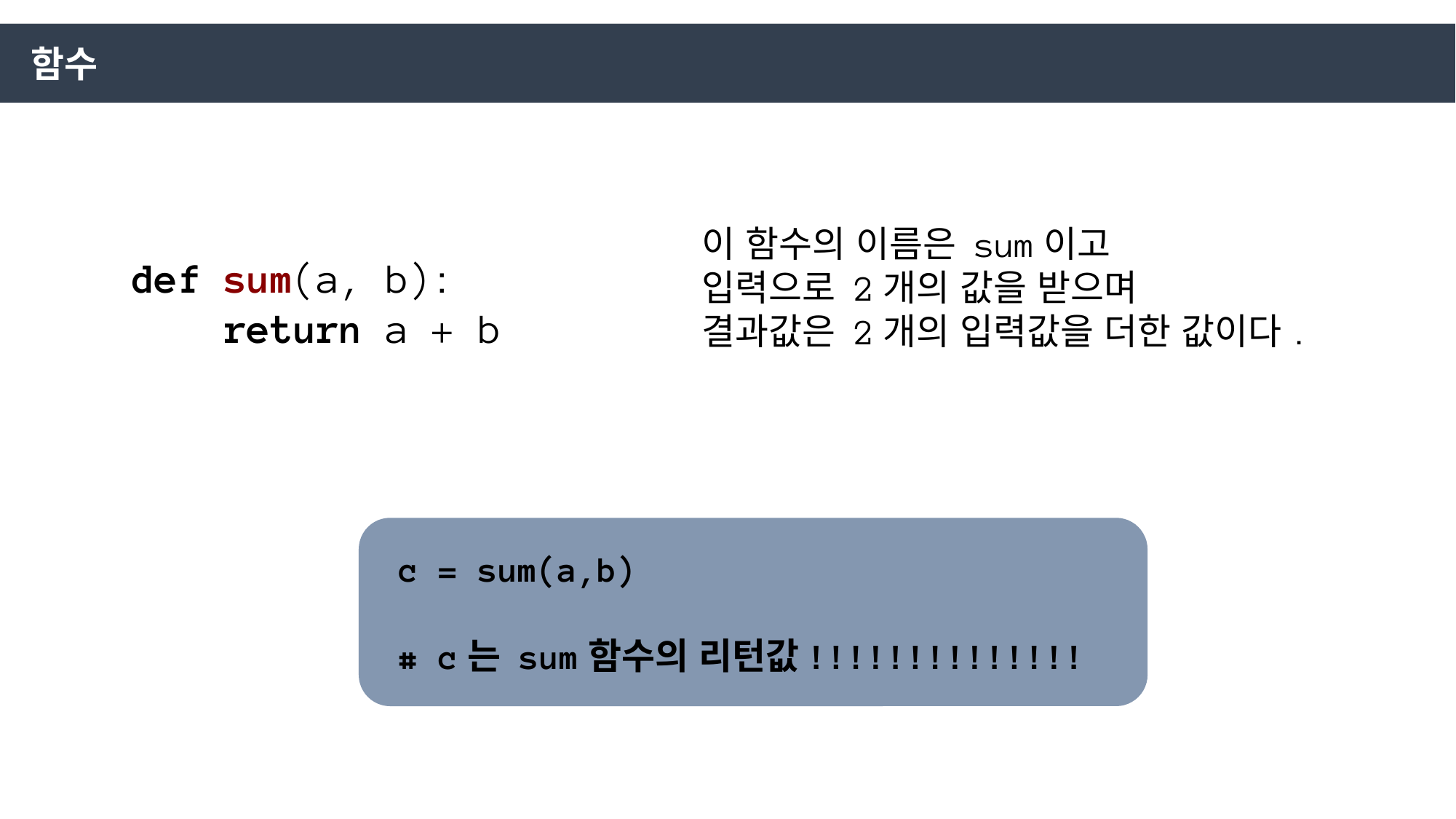

함수
이 함수의 이름은 sum이고
입력으로 2개의 값을 받으며
결과값은 2개의 입력값을 더한 값이다.
def sum(a, b):
    return a + b

c = sum(a,b)

# c는 sum함수의 리턴값!!!!!!!!!!!!!!